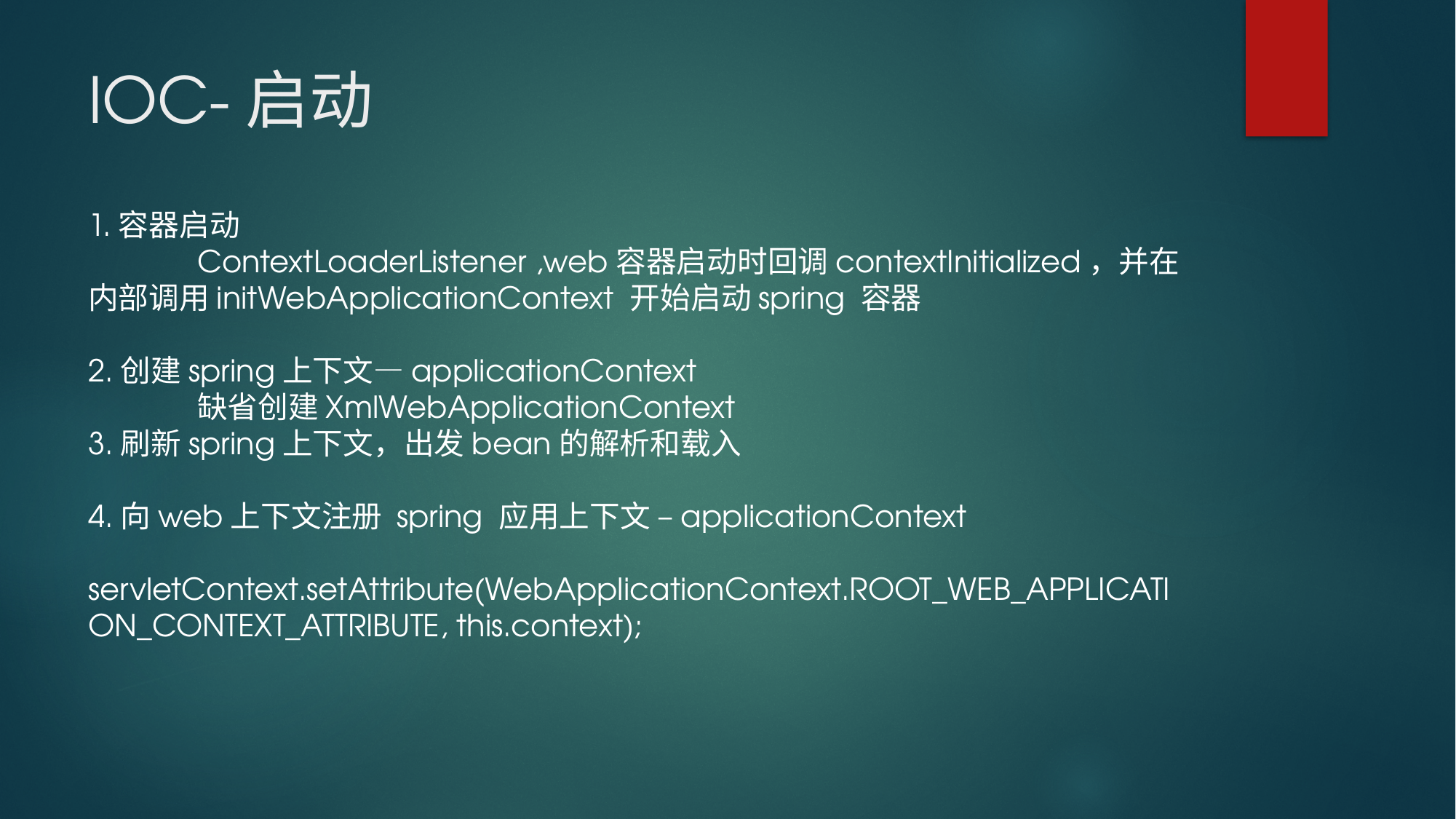

# IOC-启动
1.容器启动
	ContextLoaderListener ,web容器启动时回调contextInitialized，并在内部调用initWebApplicationContext 开始启动spring 容器

2.创建spring上下文—applicationContext
	缺省创建XmlWebApplicationContext
3.刷新spring上下文，出发bean的解析和载入

4.向web上下文注册 spring 应用上下文 –applicationContext
	servletContext.setAttribute(WebApplicationContext.ROOT_WEB_APPLICATION_CONTEXT_ATTRIBUTE, this.context);